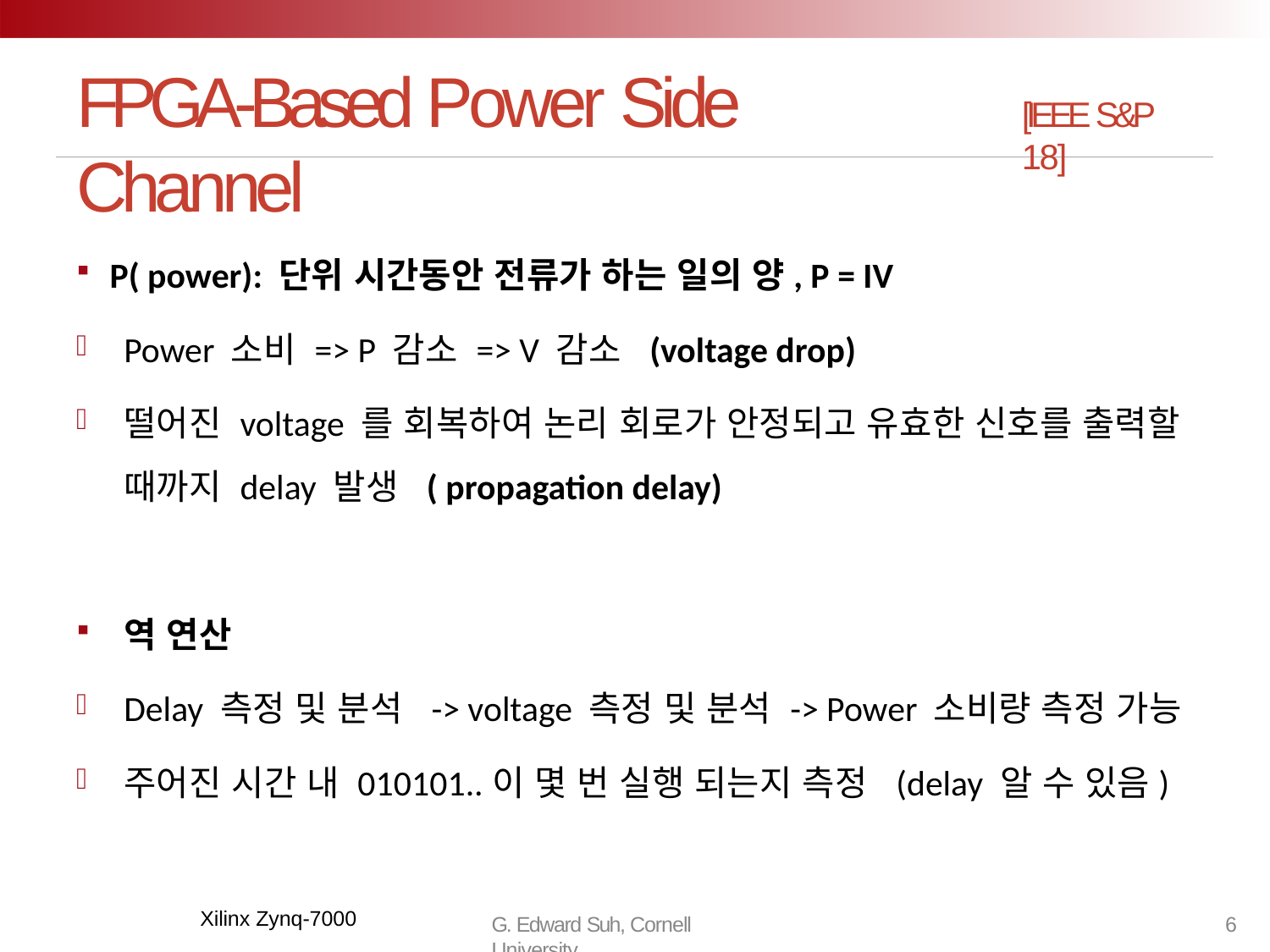

# FPGA-Based Power Side Channel
[IEEE S&P 18]

 P( power): 단위 시간동안 전류가 하는 일의 양, P = IV
Power 소비 => P 감소 => V 감소  (voltage drop)
떨어진 voltage 를 회복하여 논리 회로가 안정되고 유효한 신호를 출력할 때까지 delay 발생  ( propagation delay)

역 연산
Delay 측정 및 분석  -> voltage 측정 및 분석 -> Power 소비량 측정 가능
주어진 시간 내 010101..이 몇 번 실행 되는지 측정  (delay 알 수 있음)

Xilinx Zynq-7000
G. Edward Suh, Cornell University
6